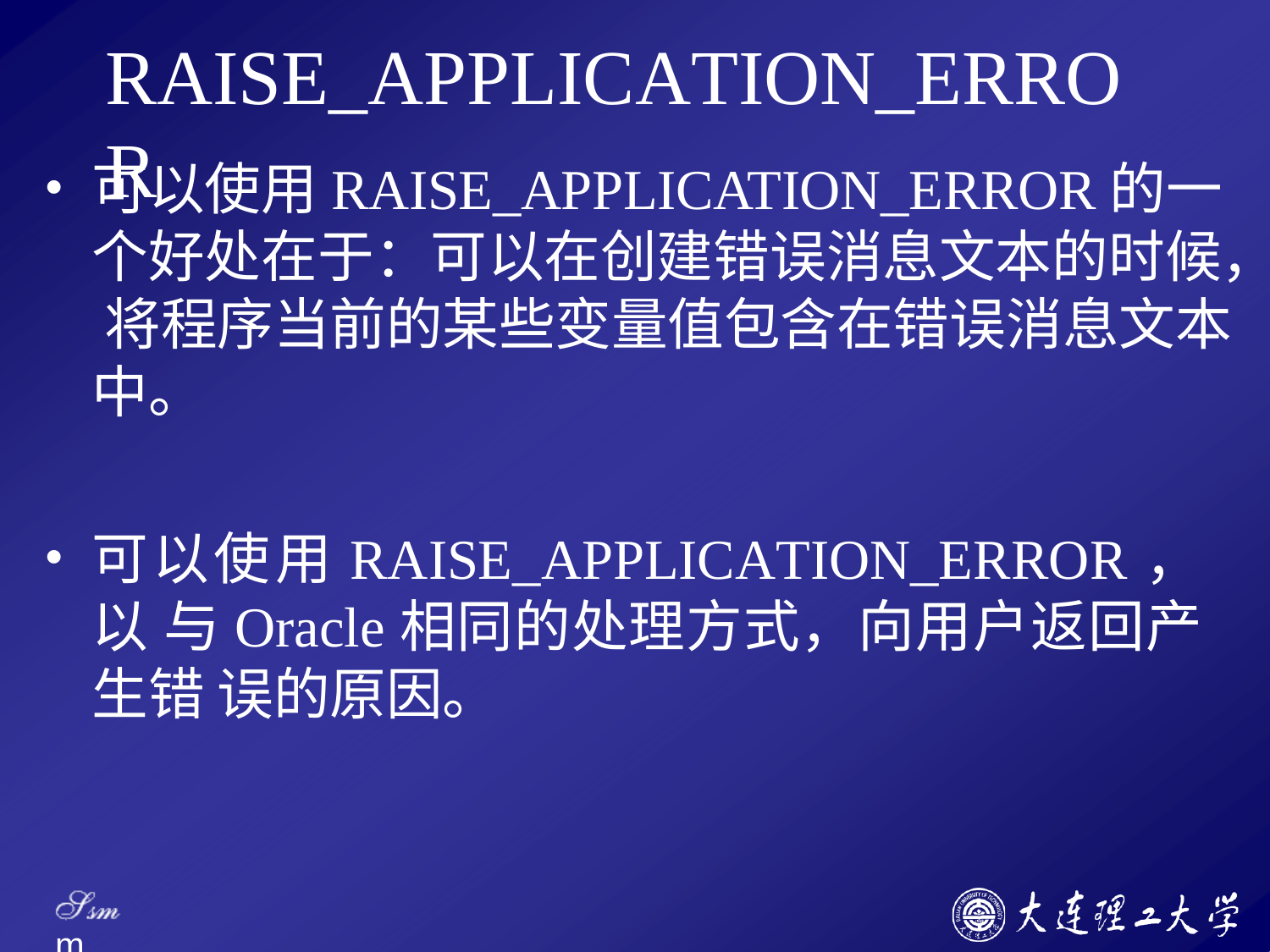

# RAISE_APPLICATION_ERROR
可以使用RAISE_APPLICATION_ERROR的一 个好处在于：可以在创建错误消息文本的时候，  将程序当前的某些变量值包含在错误消息文本 中。

可以使用RAISE_APPLICATION_ERROR，以 与Oracle相同的处理方式，向用户返回产生错 误的原因。

Ssm